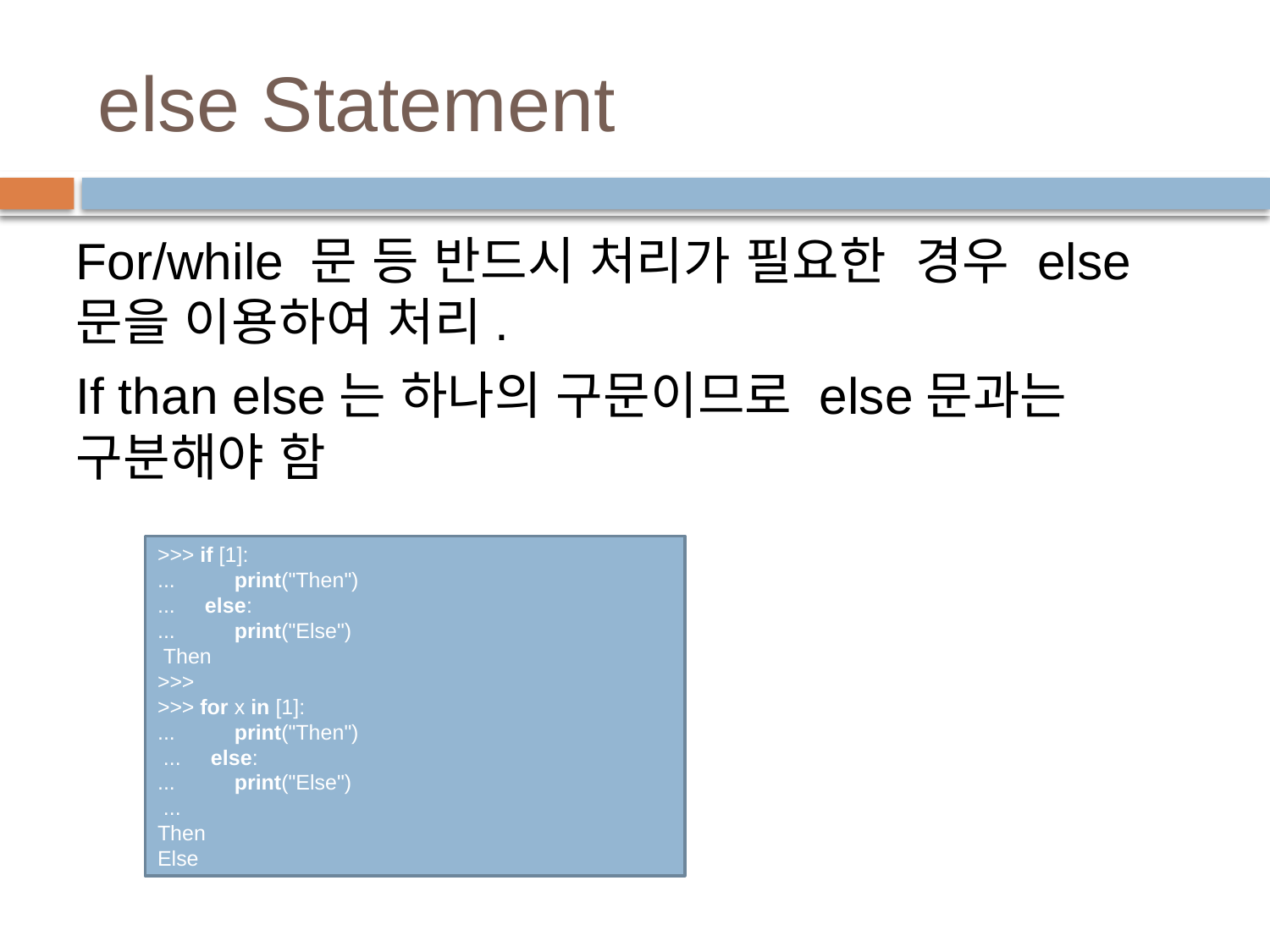

# else Statement
For/while 문 등 반드시 처리가 필요한  경우 else문을 이용하여 처리.
If than else는 하나의 구문이므로 else문과는 구분해야 함

>>> if [1]:
...          print("Then")
...     else:
...          print("Else")
 Then
>>>
>>> for x in [1]:
...          print("Then")
 ...     else:
...          print("Else")
 ...
Then
Else